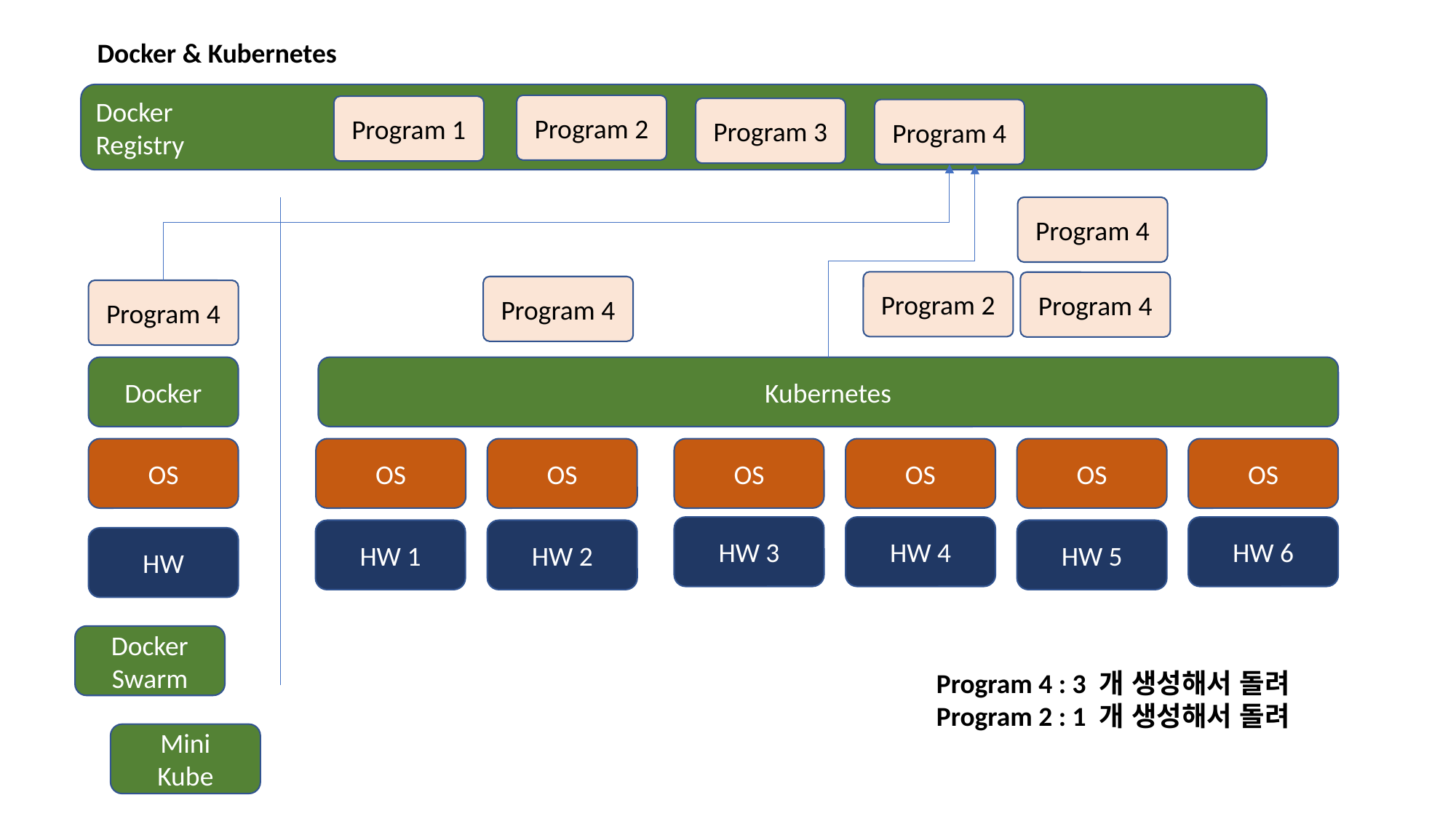

Docker & Kubernetes
Docker
Registry
Program 2
Program 1
Program 3
Program 4
Program 4
Program 2
Program 4
Program 4
Program 4
Docker
Kubernetes
OS
OS
OS
OS
OS
OS
OS
HW 6
HW 4
HW 3
HW 1
HW 2
HW 5
HW
Docker Swarm
Program 4 : 3 개 생성해서 돌려
Program 2 : 1 개 생성해서 돌려
Mini
Kube